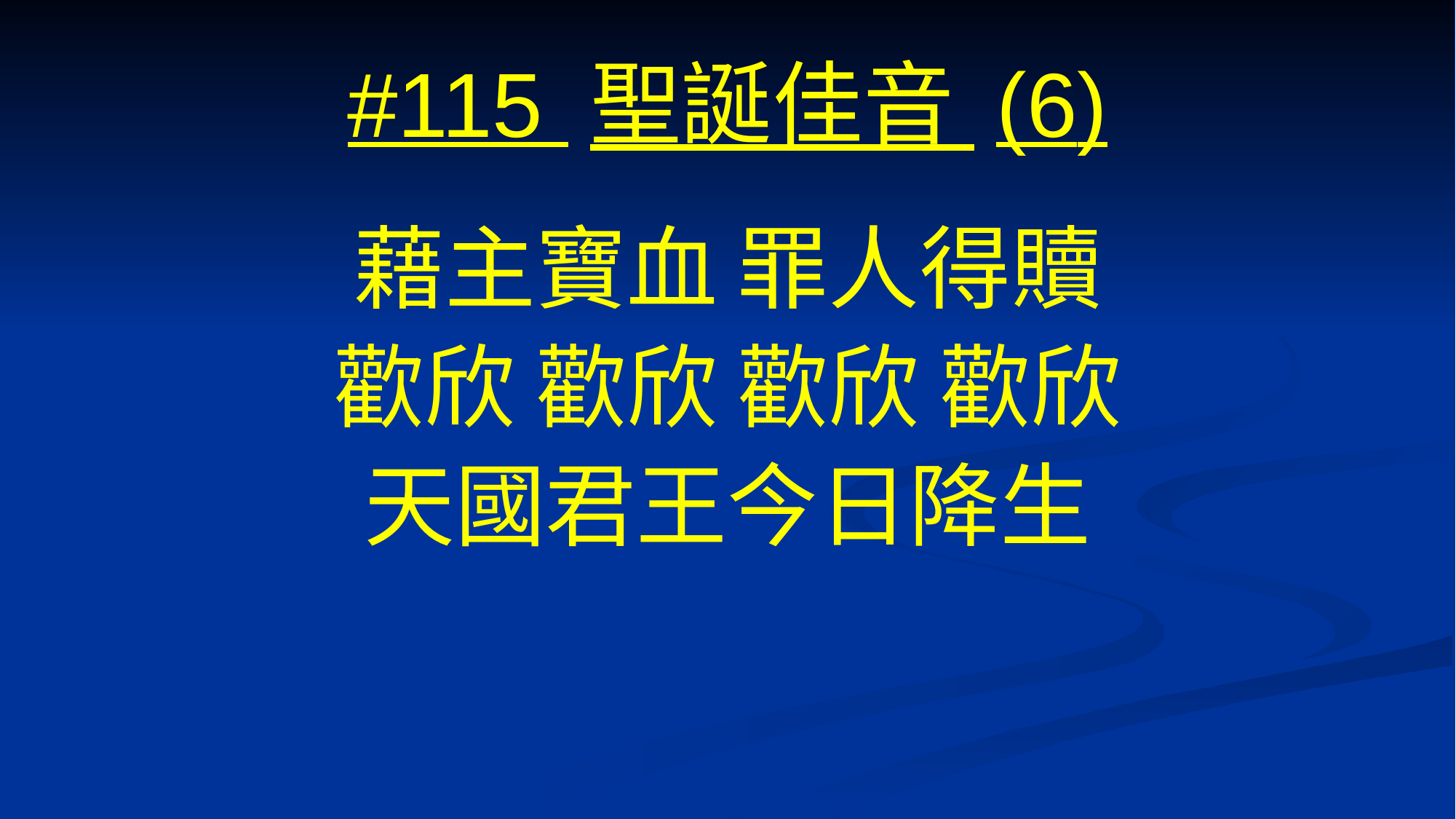

# #115 聖誕佳音 (6)
藉主寶血 罪人得贖
歡欣 歡欣 歡欣 歡欣
天國君王今日降生